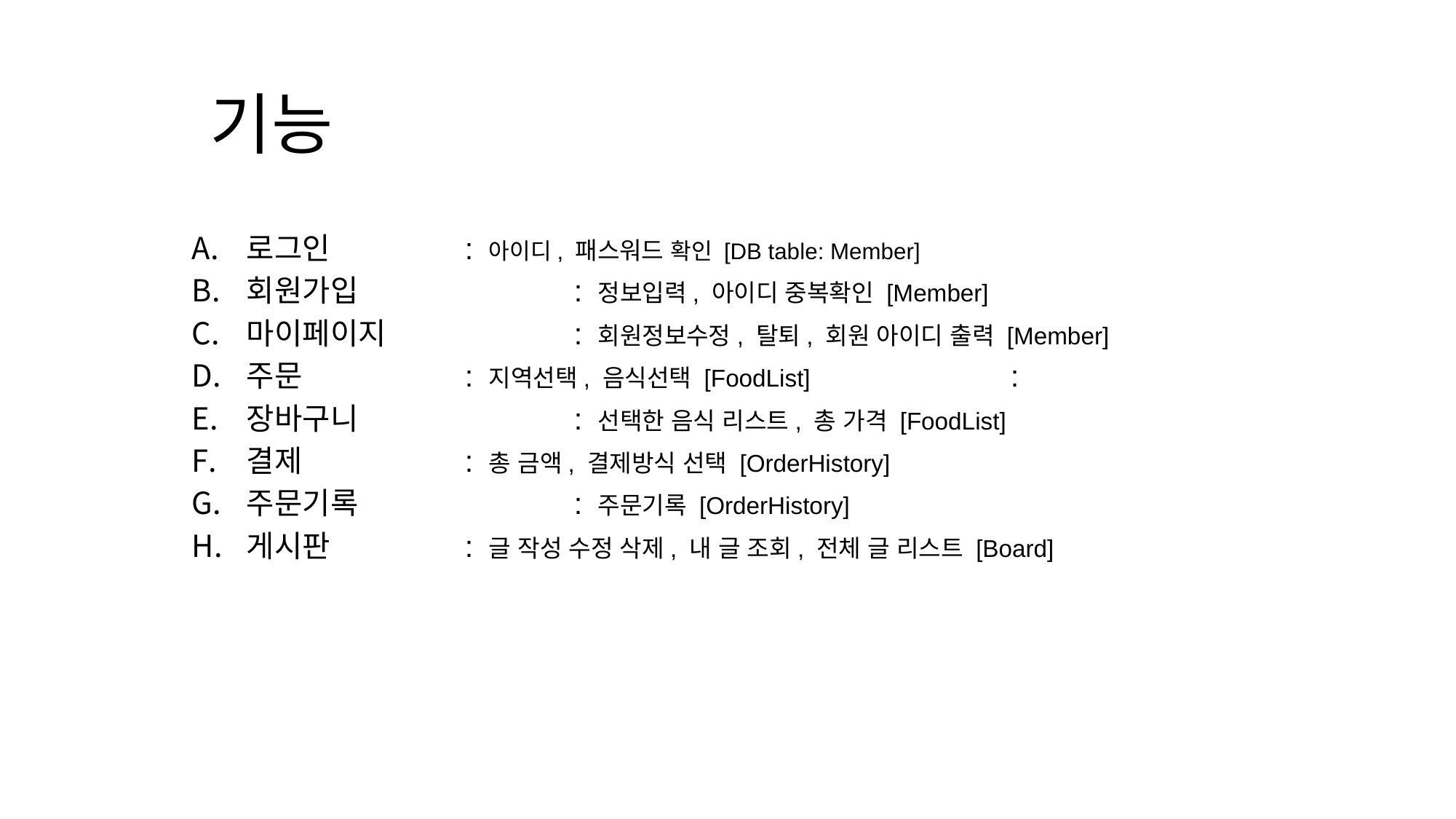

# 기능
로그인 		: 아이디, 패스워드 확인 [DB table: Member]
회원가입		: 정보입력, 아이디 중복확인 [Member]
마이페이지		: 회원정보수정, 탈퇴, 회원 아이디 출력 [Member]
주문		: 지역선택, 음식선택 [FoodList]		:
장바구니		: 선택한 음식 리스트, 총 가격 [FoodList]
결제		: 총 금액, 결제방식 선택 [OrderHistory]
주문기록		: 주문기록 [OrderHistory]
게시판		: 글 작성 수정 삭제, 내 글 조회, 전체 글 리스트 [Board]